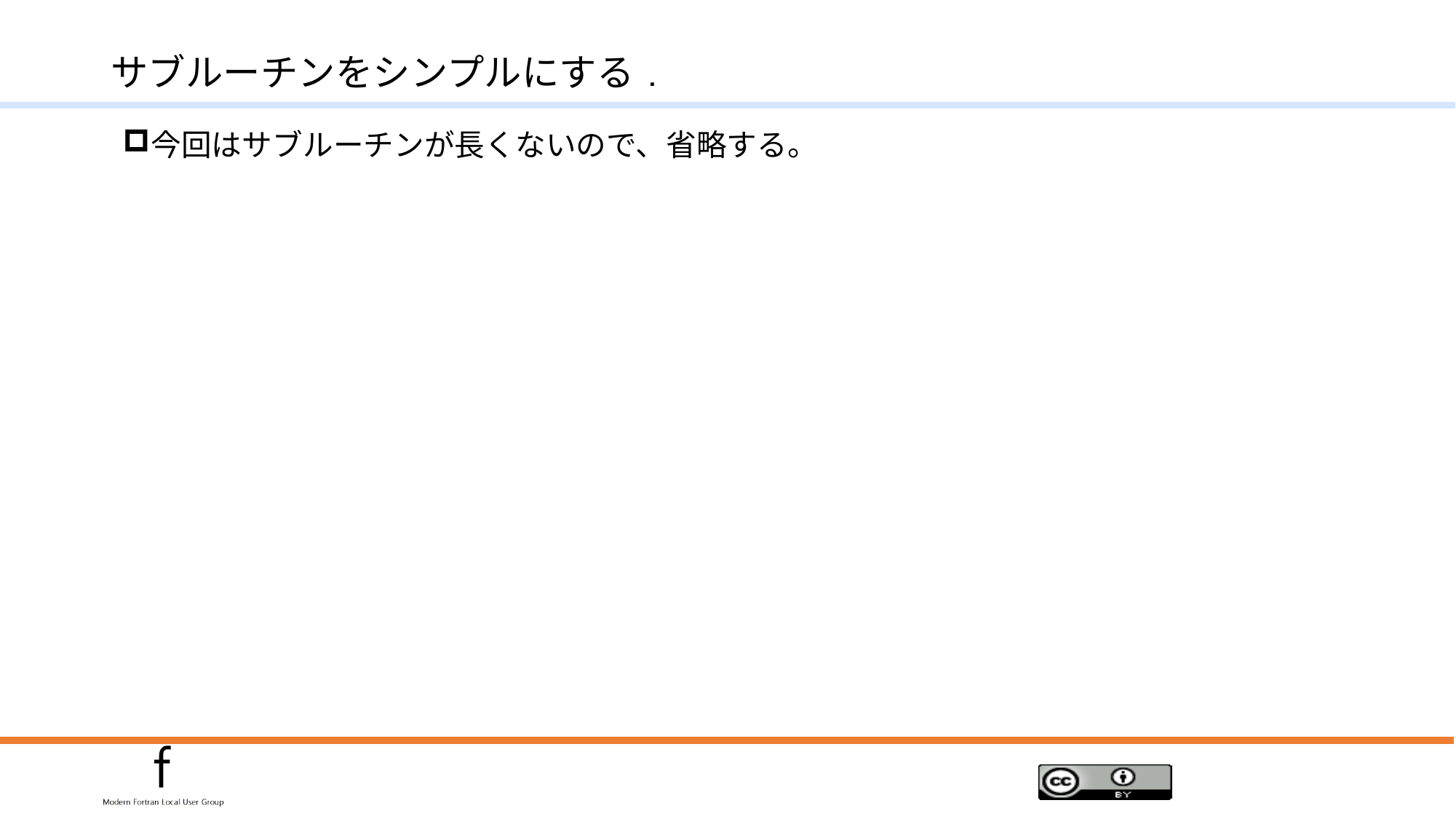

# サブルーチンをシンプルにする.
今回はサブルーチンが長くないので、省略する。